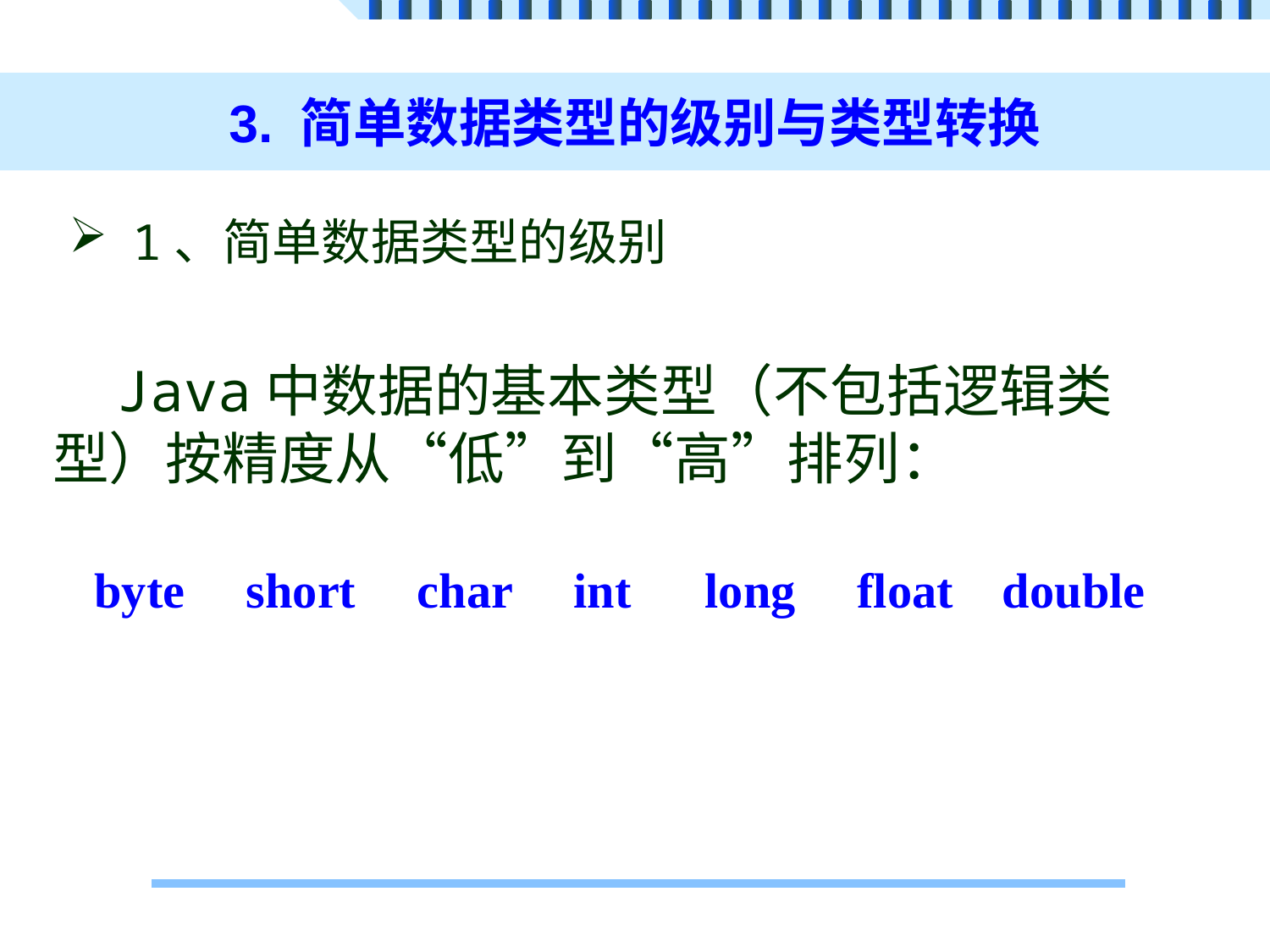

# 3. 简单数据类型的级别与类型转换
1、简单数据类型的级别
Java中数据的基本类型（不包括逻辑类型）按精度从“低”到“高”排列：
byte     short     char     int      long     float    double